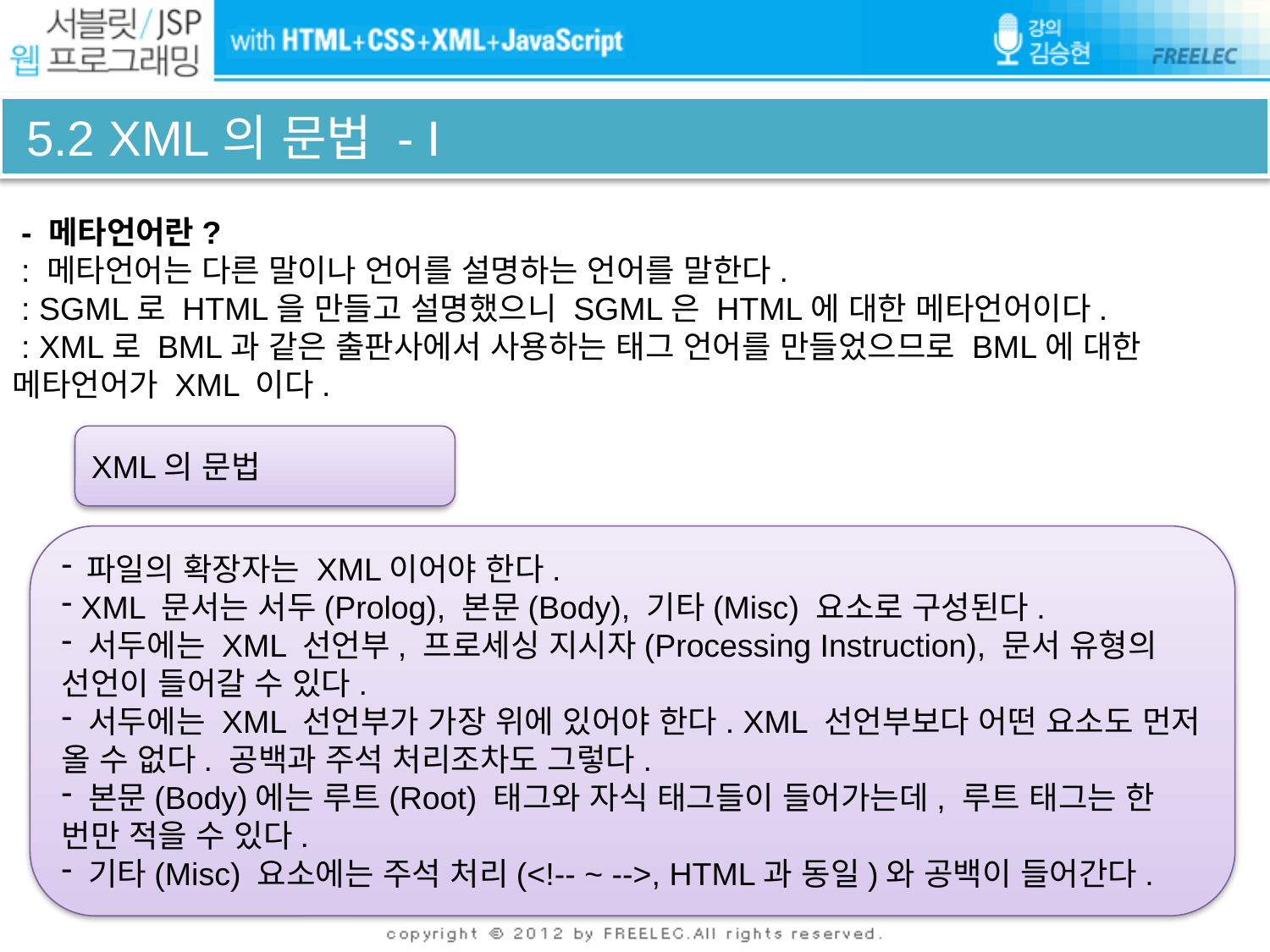

# 5.2 XML의 문법 - I
 - 메타언어란?
 : 메타언어는 다른 말이나 언어를 설명하는 언어를 말한다.
 : SGML로 HTML을 만들고 설명했으니 SGML은 HTML에 대한 메타언어이다.
 : XML로 BML과 같은 출판사에서 사용하는 태그 언어를 만들었으므로 BML에 대한 메타언어가 XML 이다.
XML의 문법
 파일의 확장자는 XML이어야 한다.
 XML 문서는 서두(Prolog), 본문(Body), 기타(Misc) 요소로 구성된다.
 서두에는 XML 선언부, 프로세싱 지시자(Processing Instruction), 문서 유형의 선언이 들어갈 수 있다.
 서두에는 XML 선언부가 가장 위에 있어야 한다. XML 선언부보다 어떤 요소도 먼저 올 수 없다. 공백과 주석 처리조차도 그렇다.
 본문(Body)에는 루트(Root) 태그와 자식 태그들이 들어가는데, 루트 태그는 한 번만 적을 수 있다.
 기타(Misc) 요소에는 주석 처리(<!-- ~ -->, HTML과 동일)와 공백이 들어간다.